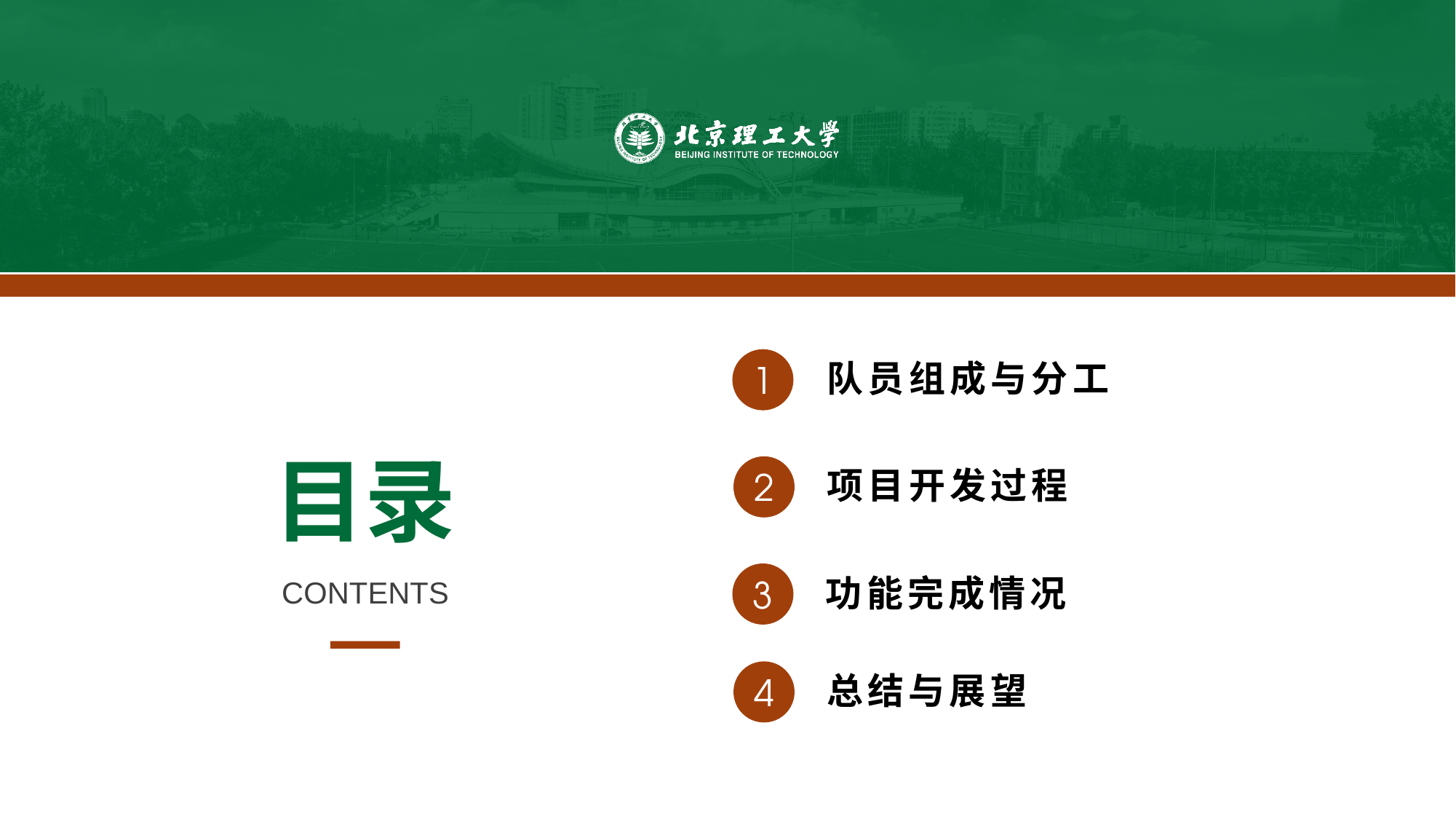

1
队员组成与分工
目录
2
项目开发过程
3
功能完成情况
CONTENTS

4
总结与展望